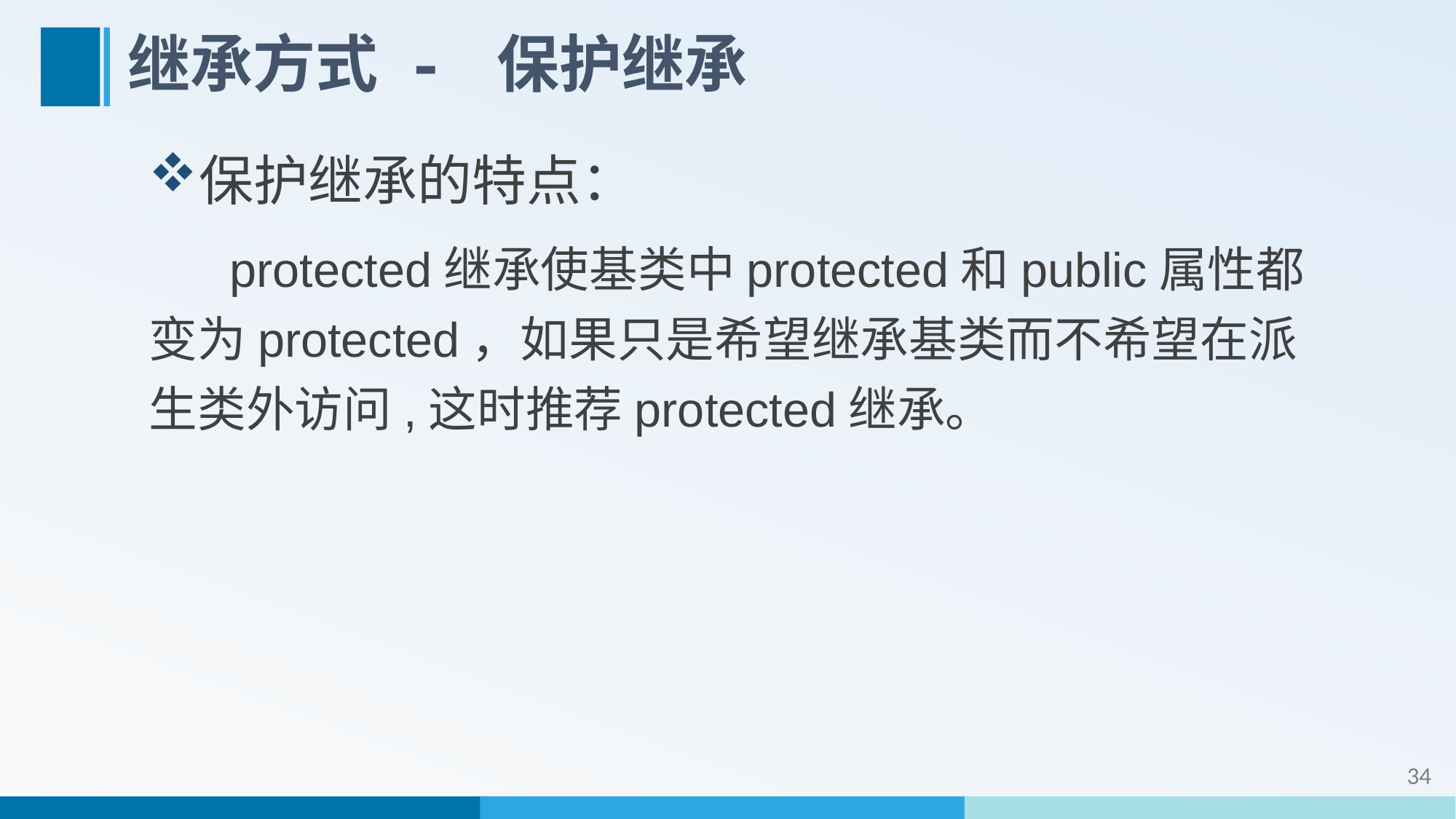

# 继承方式 - 保护继承
保护继承的特点：
      protected继承使基类中protected和public属性都变为protected，如果只是希望继承基类而不希望在派生类外访问,这时推荐protected继承。